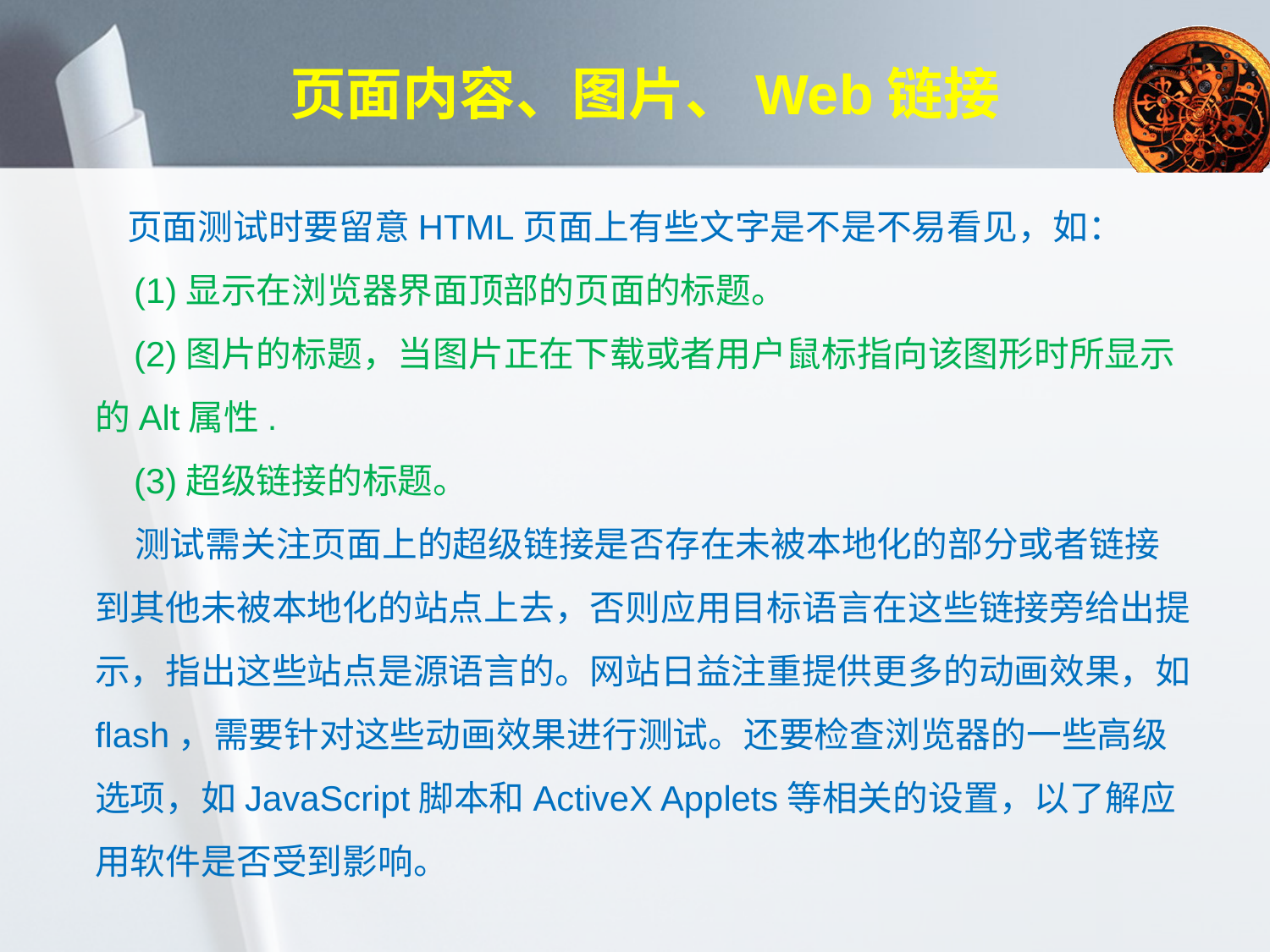

# 页面内容、图片、Web链接
   页面测试时要留意HTML页面上有些文字是不是不易看见，如：
    (1)显示在浏览器界面顶部的页面的标题。
    (2)图片的标题，当图片正在下载或者用户鼠标指向该图形时所显示的Alt属性.
    (3)超级链接的标题。
    测试需关注页面上的超级链接是否存在未被本地化的部分或者链接到其他未被本地化的站点上去，否则应用目标语言在这些链接旁给出提示，指出这些站点是源语言的。网站日益注重提供更多的动画效果，如flash，需要针对这些动画效果进行测试。还要检查浏览器的一些高级选项，如JavaScript脚本和ActiveX Applets等相关的设置，以了解应用软件是否受到影响。